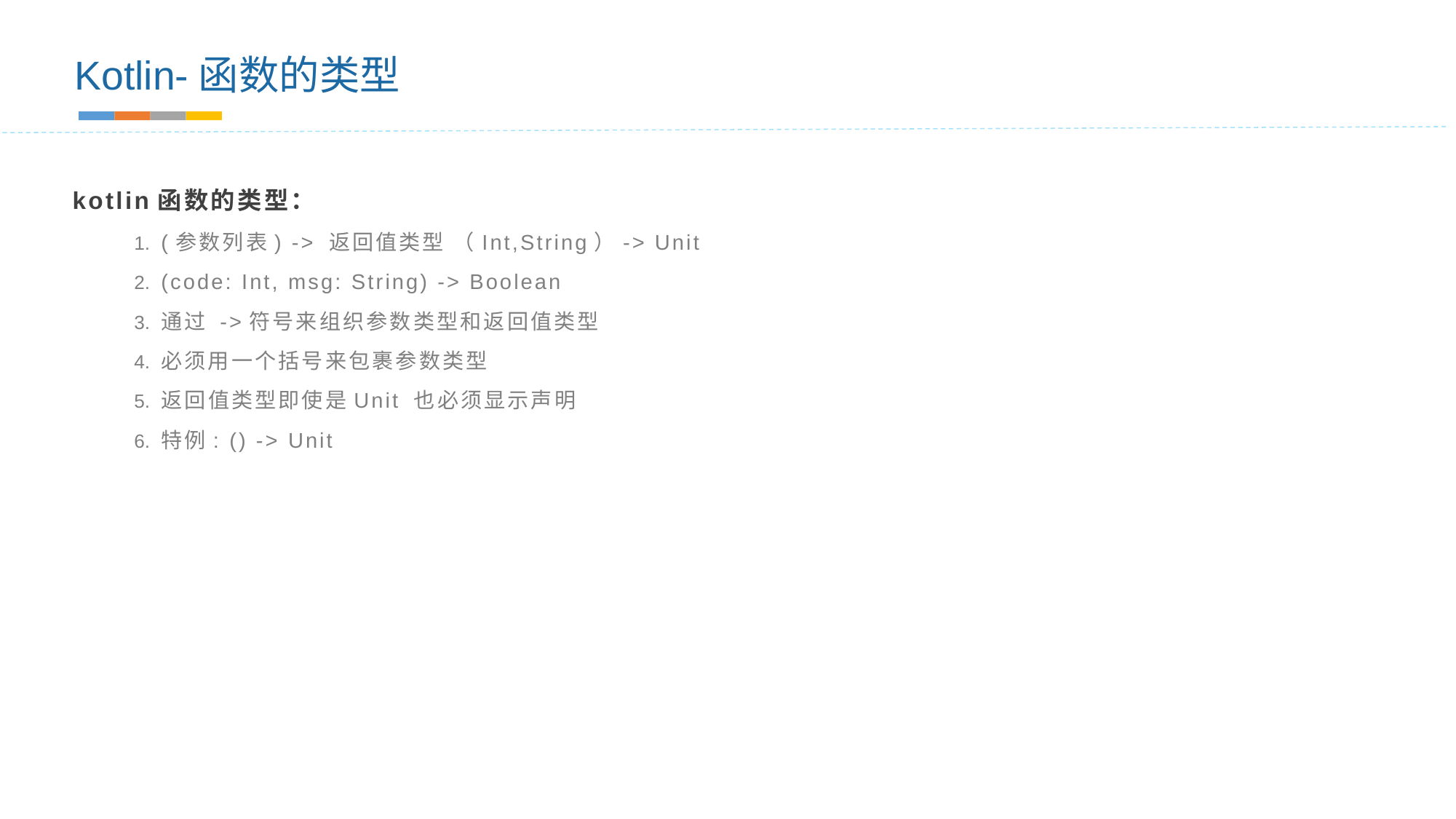

Kotlin-函数的类型

kotlin函数的类型：
(参数列表) -> 返回值类型 （Int,String）-> Unit
(code: Int, msg: String) -> Boolean
通过 ->符号来组织参数类型和返回值类型
必须用一个括号来包裹参数类型
返回值类型即使是Unit 也必须显示声明
特例: () -> Unit